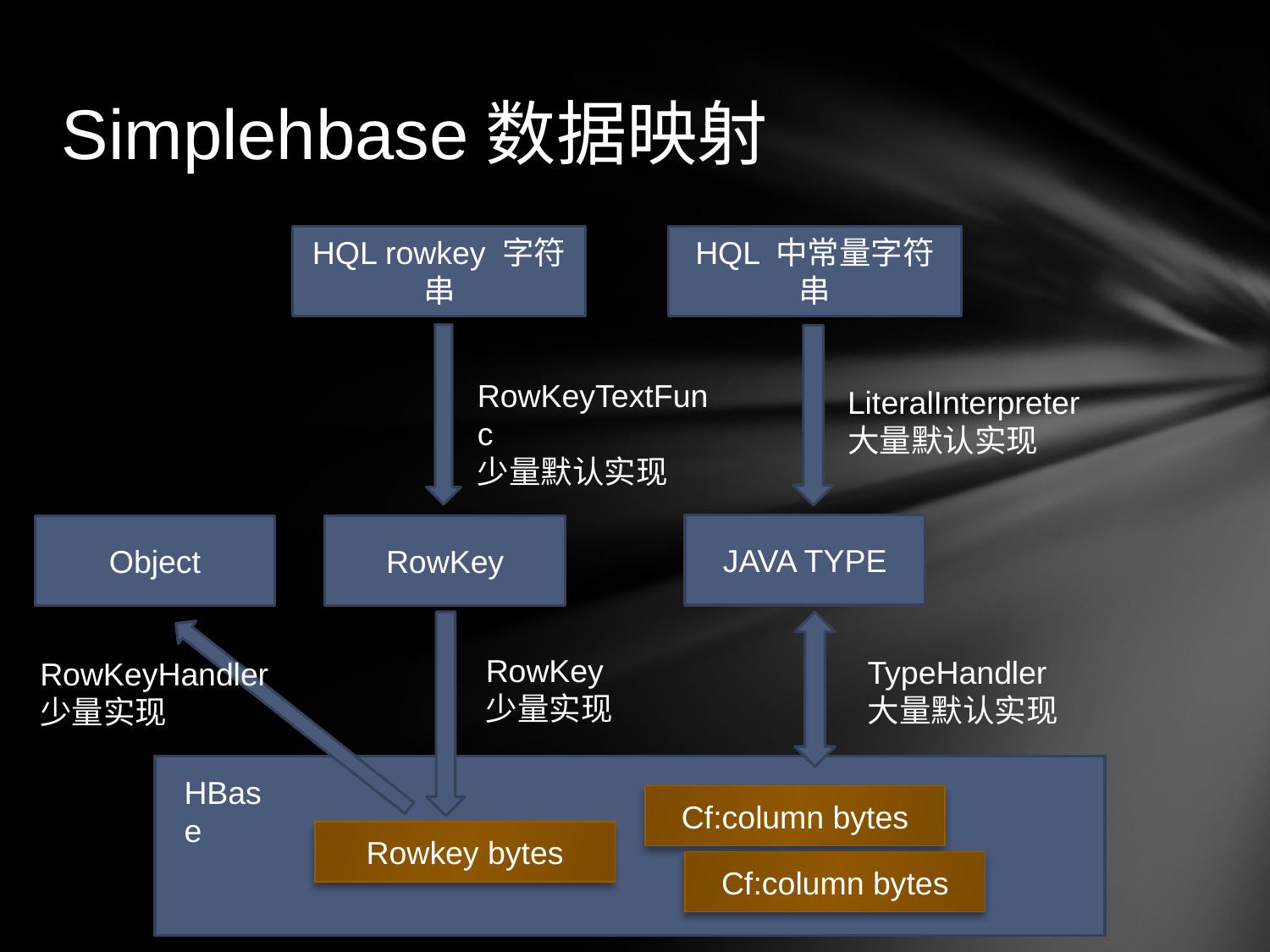

# Simplehbase数据映射
HQL rowkey 字符串
HQL 中常量字符串

RowKeyTextFunc
少量默认实现
LiteralInterpreter
大量默认实现
JAVA TYPE
Object
RowKey

RowKey
少量实现
TypeHandler
大量默认实现
RowKeyHandler
少量实现

HBase
Cf:column bytes
Rowkey bytes
Cf:column bytes